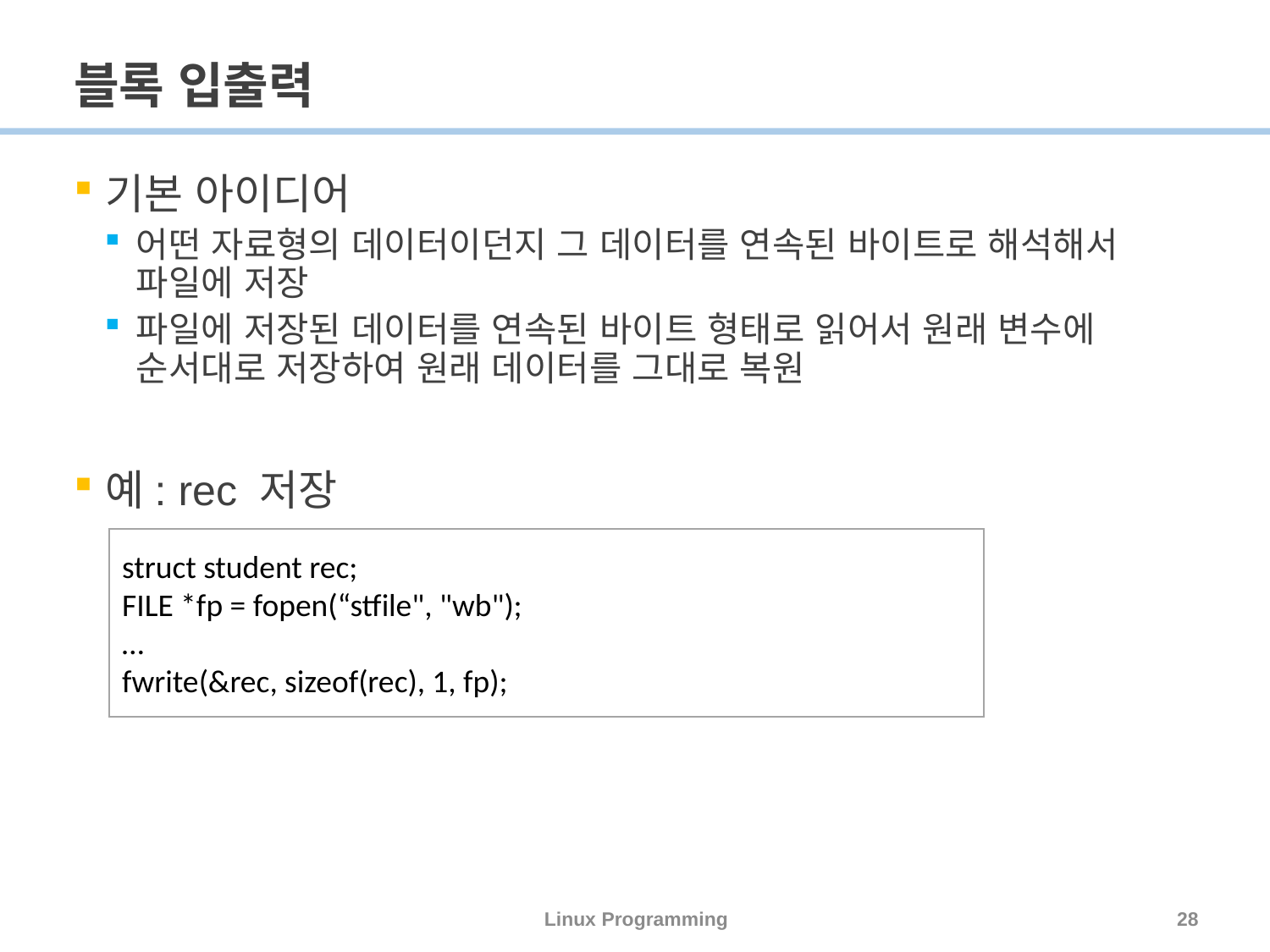

# 블록 입출력
기본 아이디어
어떤 자료형의 데이터이던지 그 데이터를 연속된 바이트로 해석해서 파일에 저장
파일에 저장된 데이터를 연속된 바이트 형태로 읽어서 원래 변수에 순서대로 저장하여 원래 데이터를 그대로 복원

예: rec 저장

struct student rec;
FILE *fp = fopen(“stfile", "wb");
…
fwrite(&rec, sizeof(rec), 1, fp);
Linux Programming
28